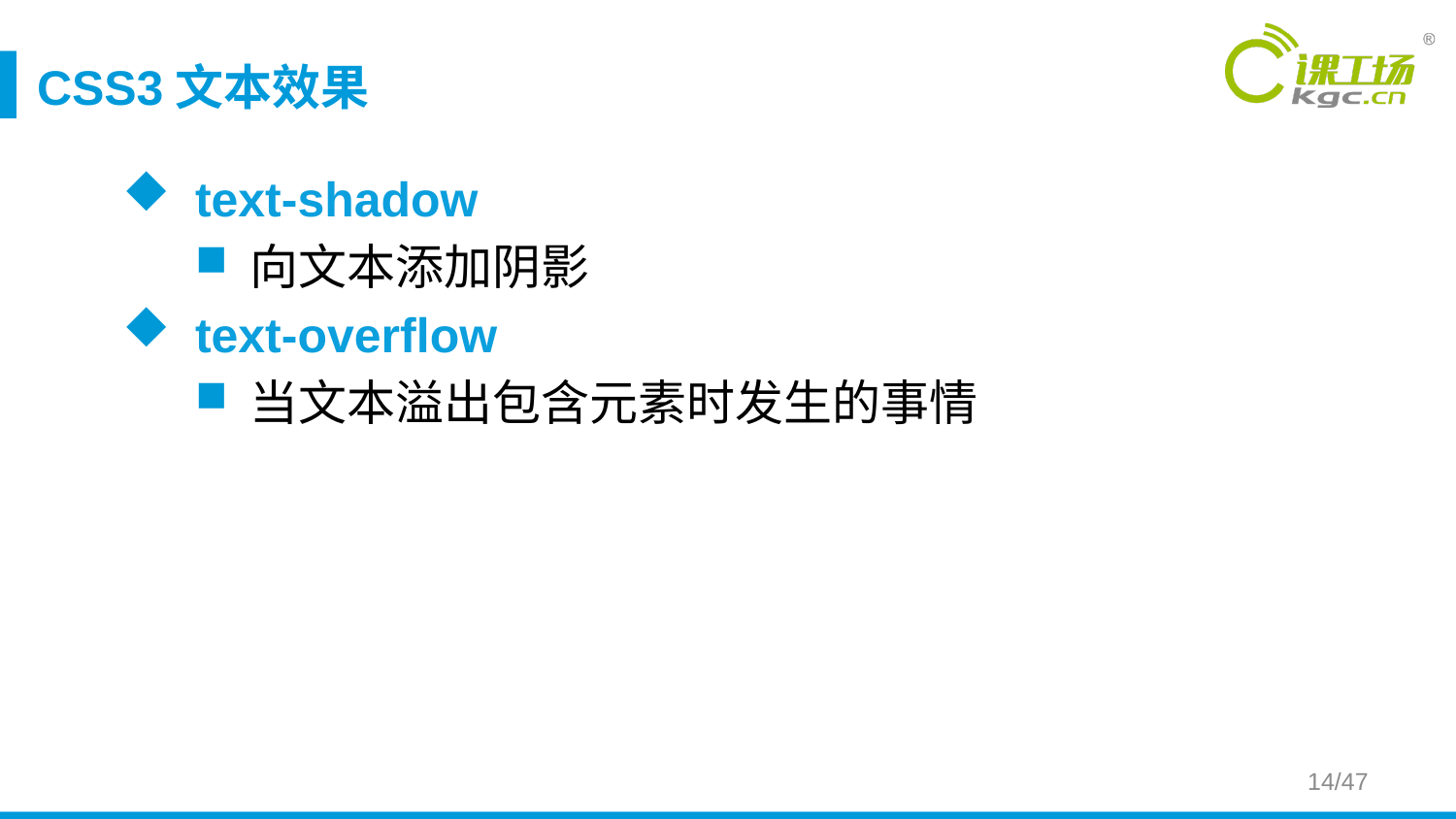

# CSS3文本效果
text-shadow
向文本添加阴影
text-overflow
当文本溢出包含元素时发生的事情

14/47